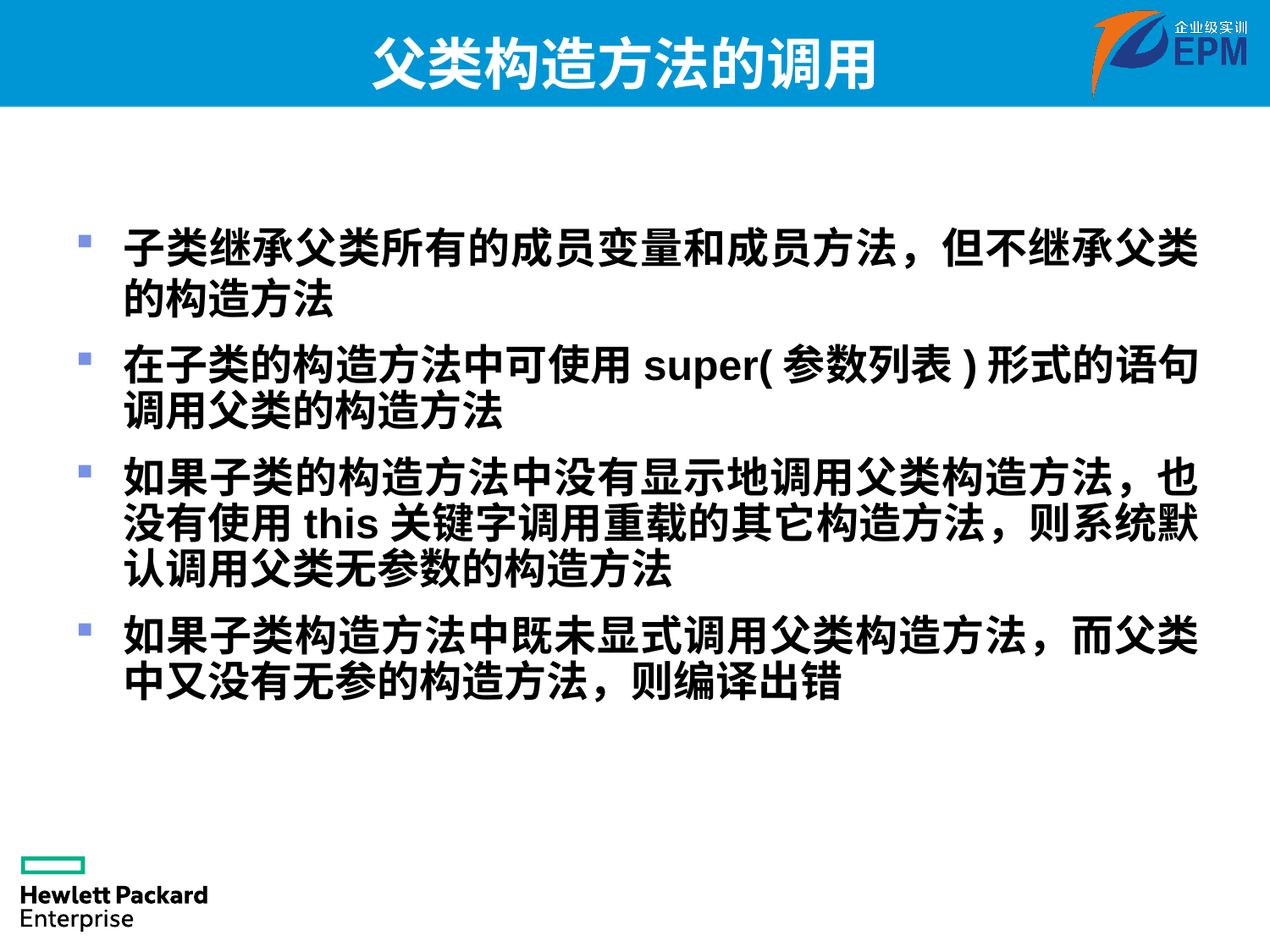

# 父类构造方法的调用
子类继承父类所有的成员变量和成员方法，但不继承父类的构造方法
在子类的构造方法中可使用super(参数列表)形式的语句调用父类的构造方法
如果子类的构造方法中没有显示地调用父类构造方法，也没有使用this关键字调用重载的其它构造方法，则系统默认调用父类无参数的构造方法
如果子类构造方法中既未显式调用父类构造方法，而父类中又没有无参的构造方法，则编译出错